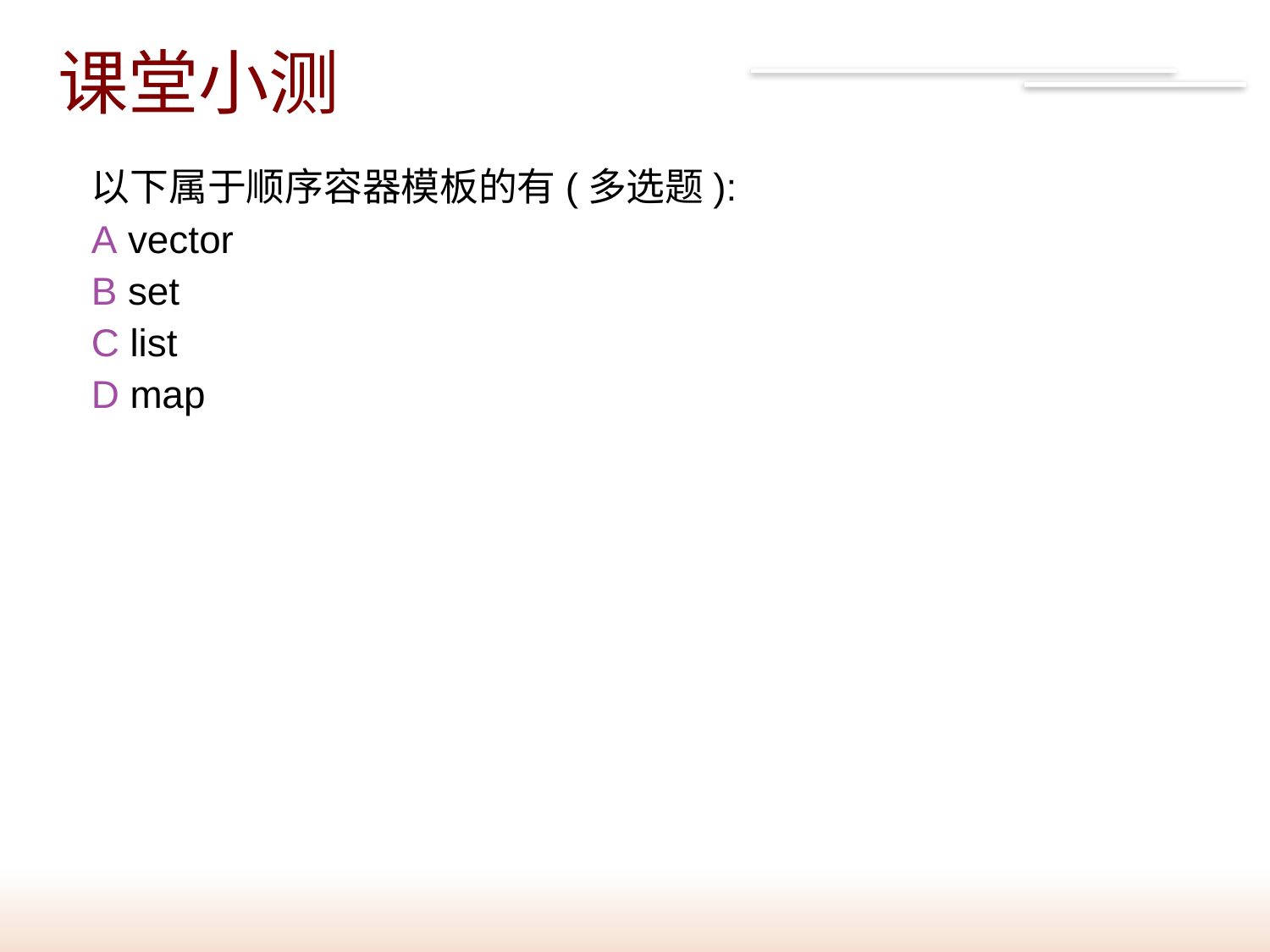

# 课堂小测
59
以下属于顺序容器模板的有(多选题):
A vector
B set
C list
D map